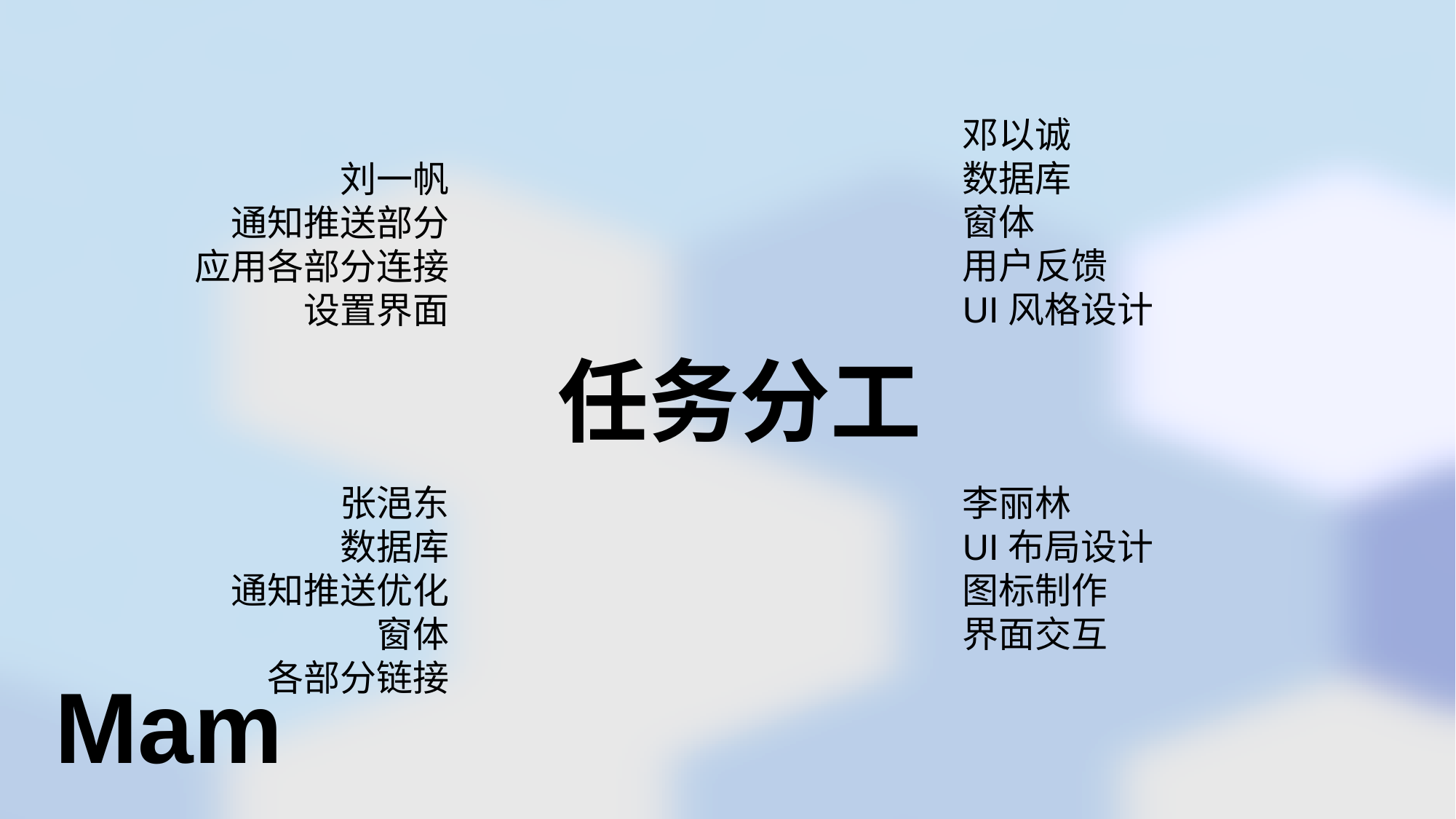

邓以诚
数据库
窗体
用户反馈
UI风格设计
刘一帆
通知推送部分
应用各部分连接
设置界面
任务分工
张浥东
数据库
通知推送优化
窗体
各部分链接
李丽林
UI布局设计
图标制作
界面交互
Mamo